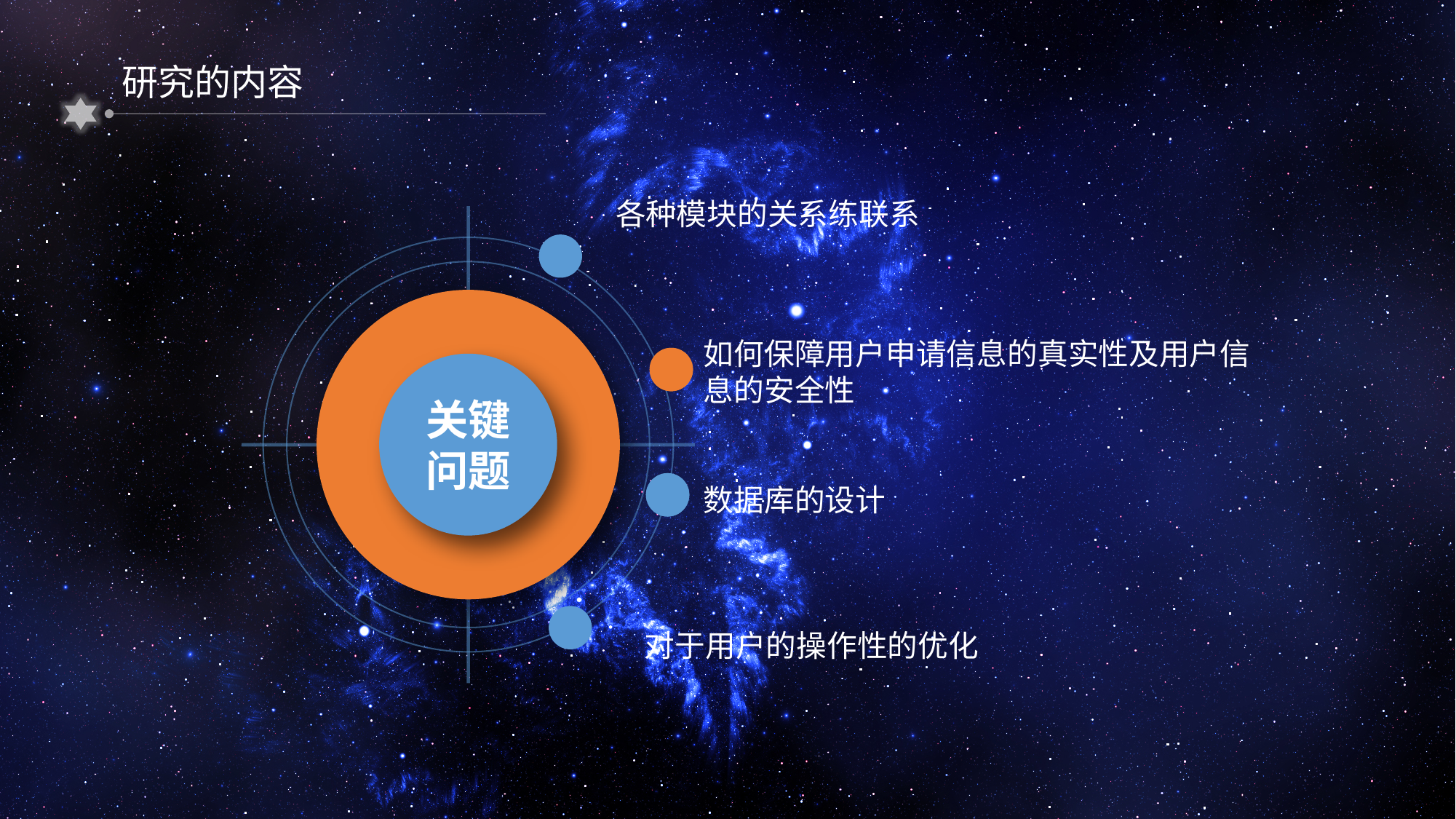

研究的内容
各种模块的关系练联系

如何保障用户申请信息的真实性及用户信息的安全性

关键问题

数据库的设计

对于用户的操作性的优化